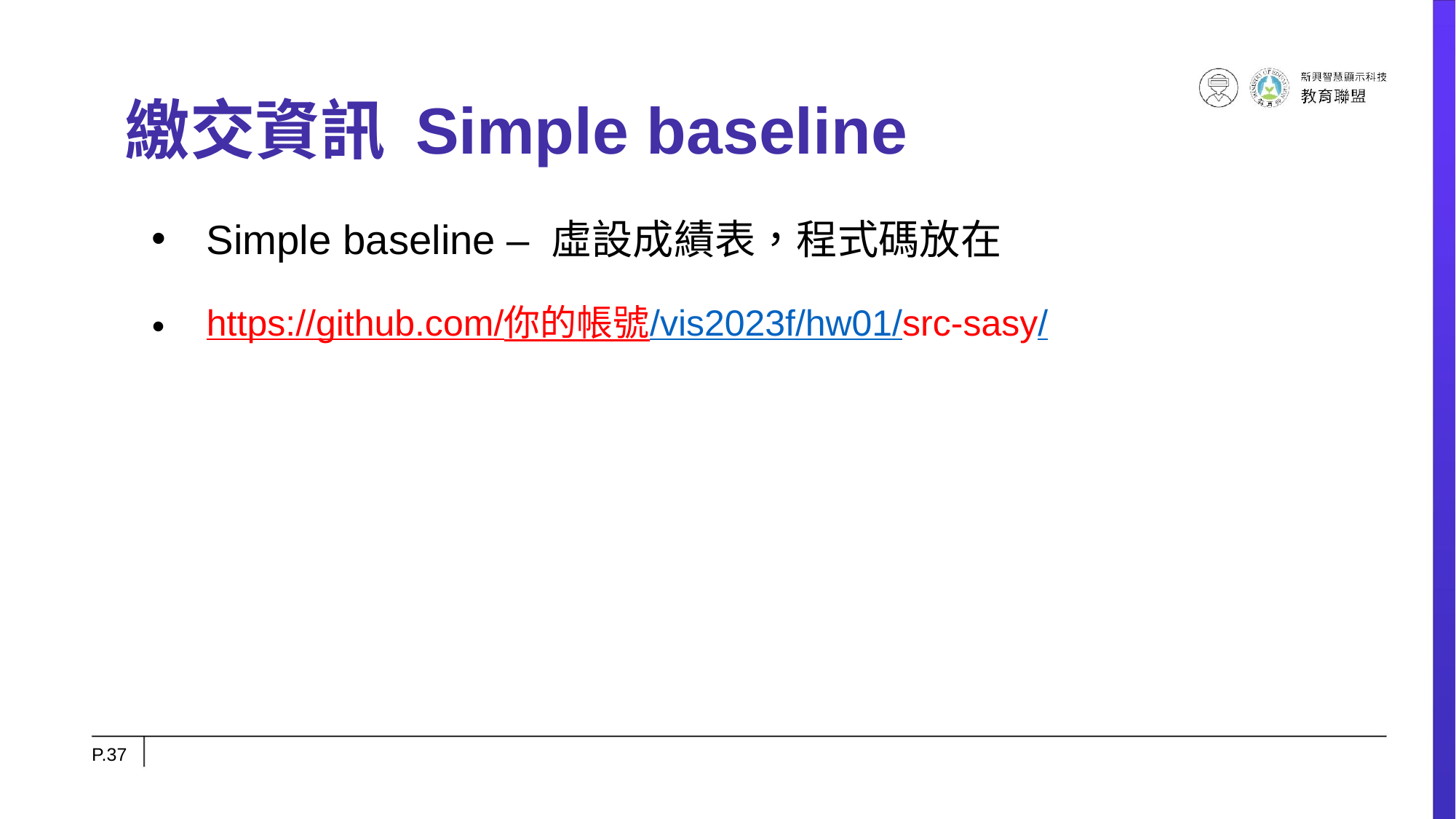

# 繳交資訊 Simple baseline
Simple baseline – 虛設成績表，程式碼放在
https://github.com/你的帳號/vis2023f/hw01/src-sasy/
P.37